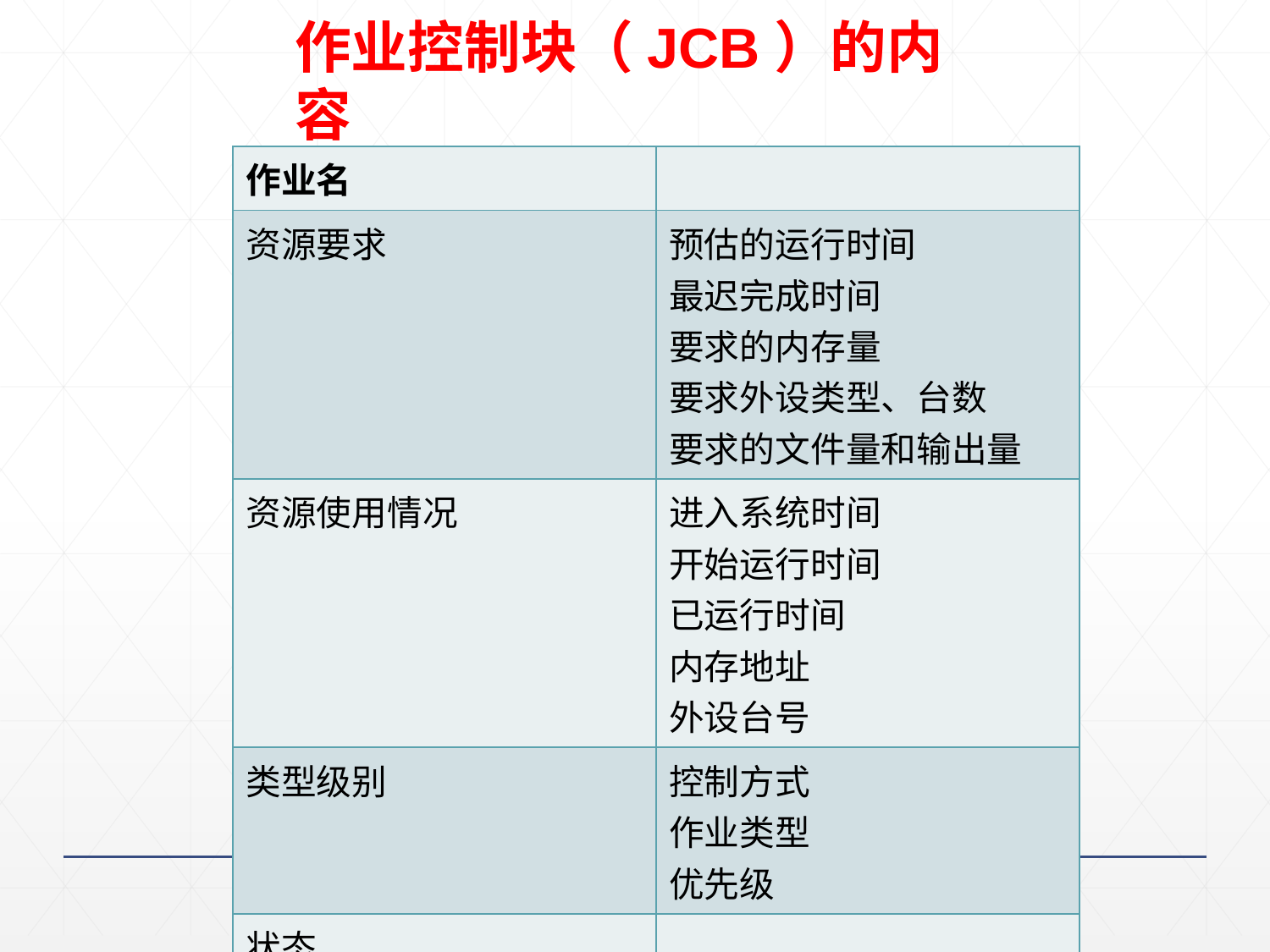

作业控制块（JCB）的内容
| 作业名 |  |
| --- | --- |
| 资源要求 | 预估的运行时间 最迟完成时间 要求的内存量 要求外设类型、台数 要求的文件量和输出量 |
| 资源使用情况 | 进入系统时间 开始运行时间 已运行时间 内存地址 外设台号 |
| 类型级别 | 控制方式 作业类型 优先级 |
| 状态 |  |
| 用户账户…… |  |